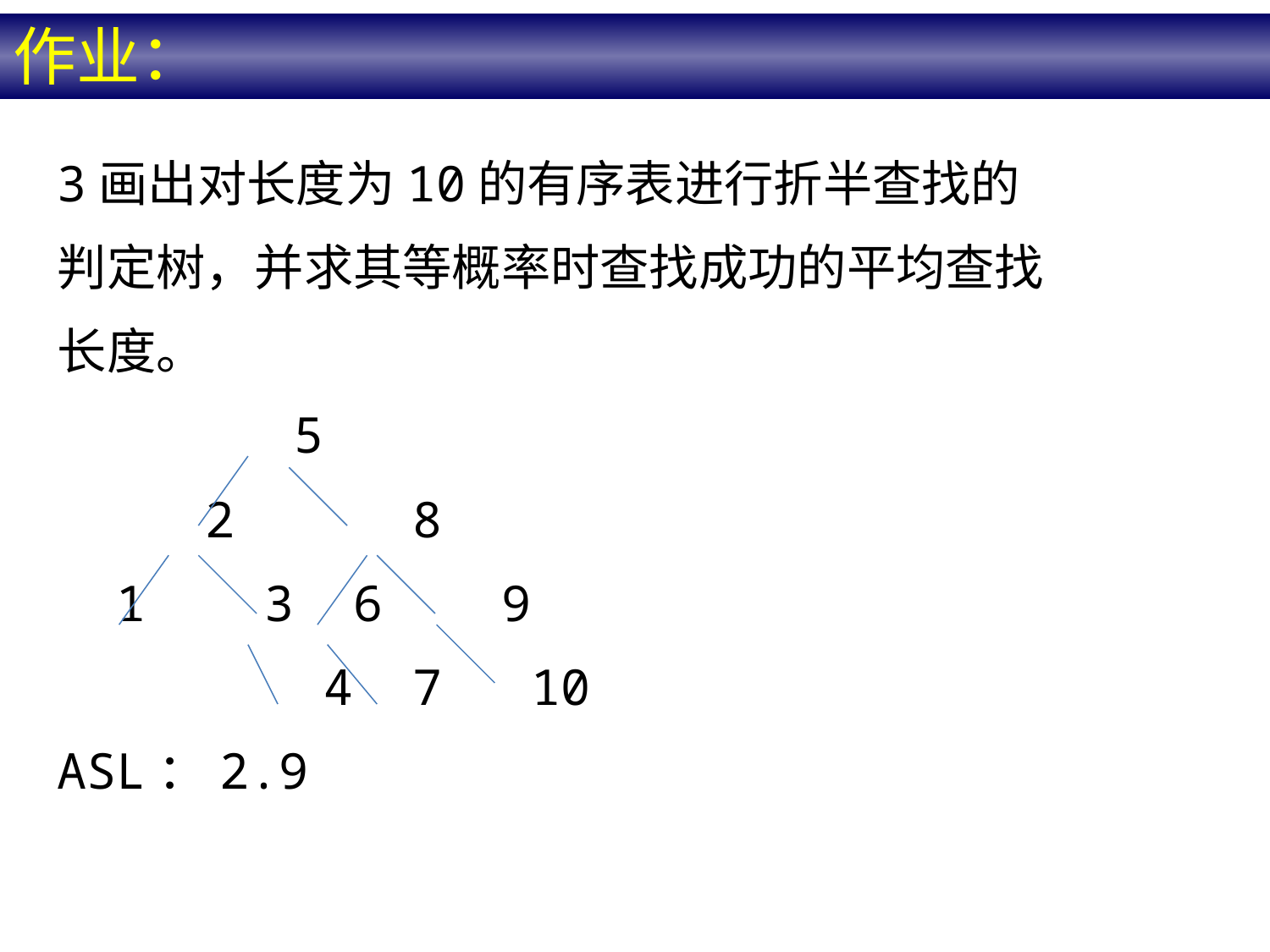

作业：
3画出对长度为10的有序表进行折半查找的
判定树，并求其等概率时查找成功的平均查找
长度。
        5
     2      8
  1    3  6    9
         4  7   10
ASL：2.9